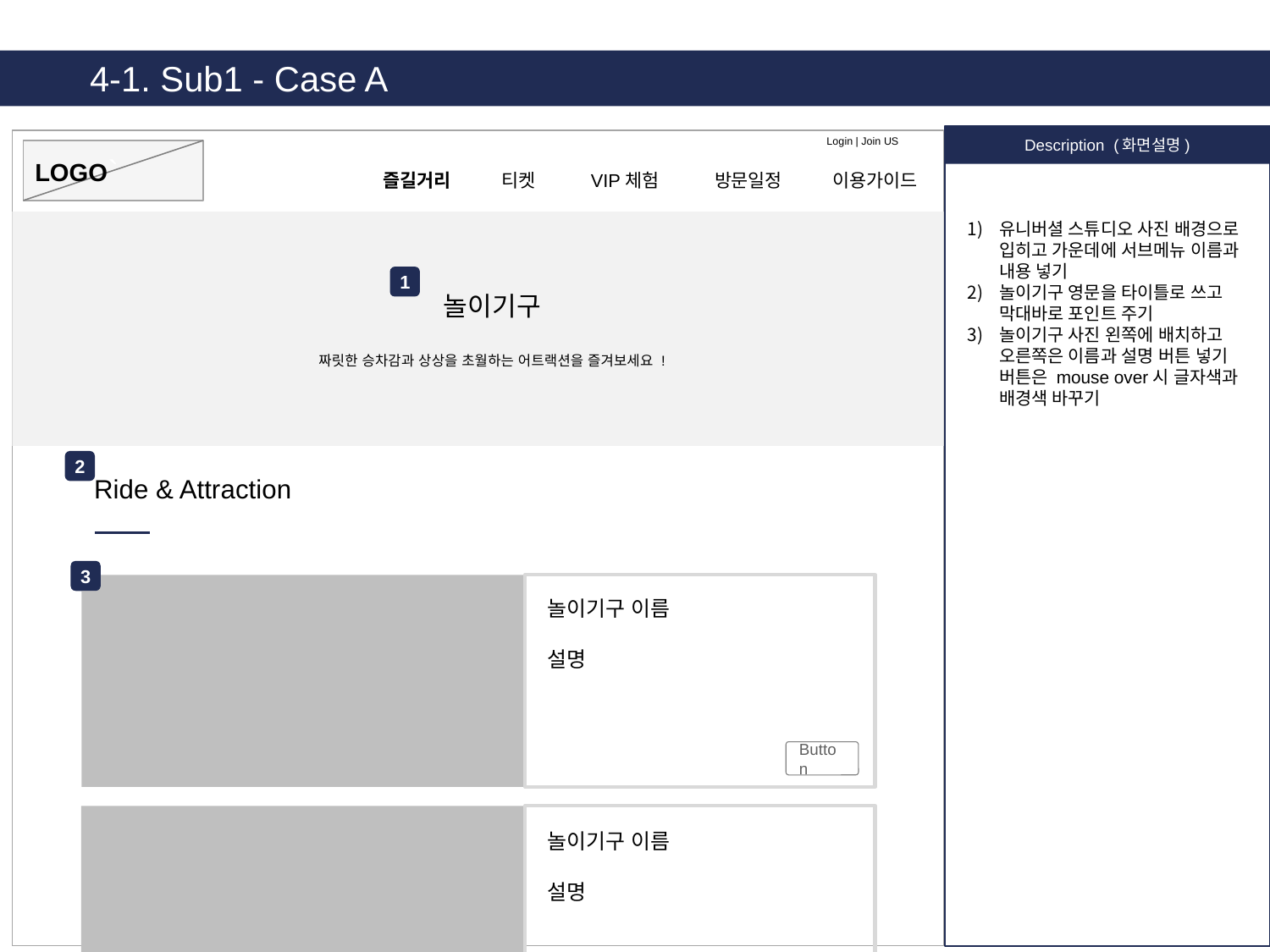

4-1. Sub1 - Case A

Description  (화면설명)
Login | Join US

`
LOGO
즐길거리          티켓          VIP체험           방문일정          이용가이드

유니버셜 스튜디오 사진 배경으로 입히고 가운데에 서브메뉴 이름과 내용 넣기
놀이기구 영문을 타이틀로 쓰고 막대바로 포인트 주기
놀이기구 사진 왼쪽에 배치하고 오른쪽은 이름과 설명 버튼 넣기 버튼은 mouse over시 글자색과 배경색 바꾸기

1
놀이기구
짜릿한 승차감과 상상을 초월하는 어트랙션을 즐겨보세요 !
2
Ride & Attraction

3

놀이기구 이름

설명
Button

놀이기구 이름

설명
Button